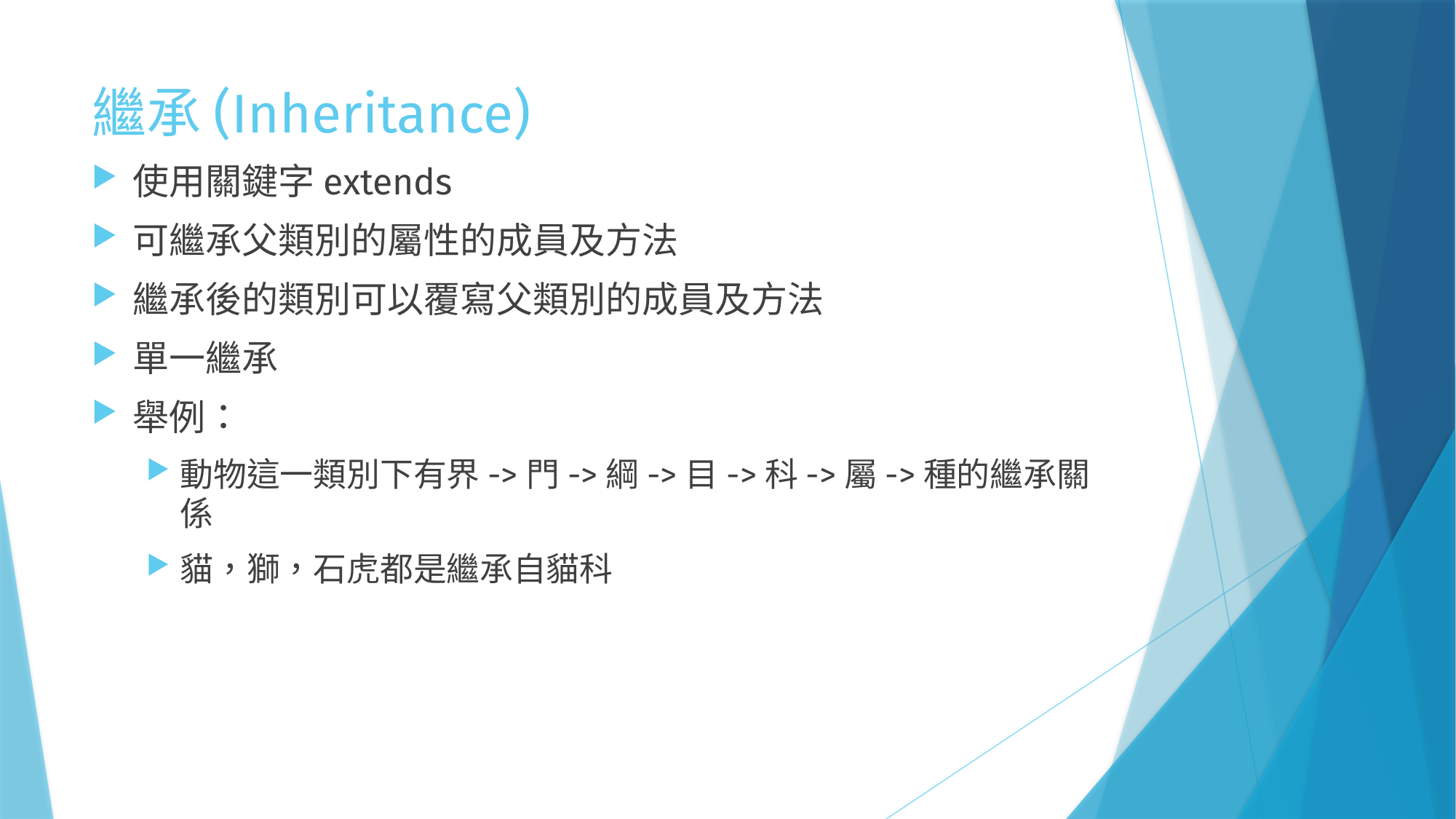

# 繼承(Inheritance)
使用關鍵字extends
可繼承父類別的屬性的成員及方法
繼承後的類別可以覆寫父類別的成員及方法
單一繼承
舉例：
動物這一類別下有界->門->綱->目->科->屬->種的繼承關係
貓，獅，石虎都是繼承自貓科